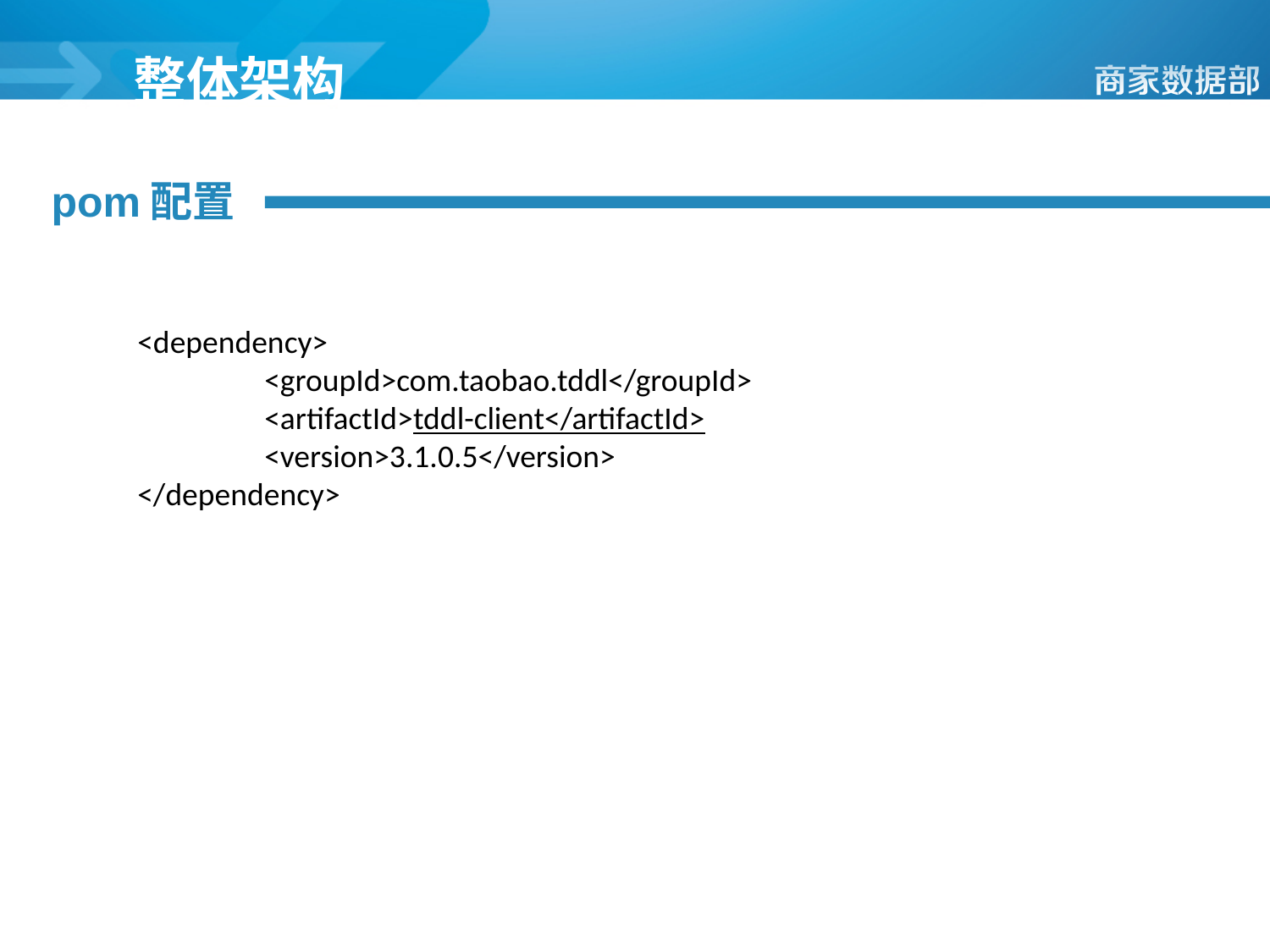

整体架构
pom配置

<dependency>
	<groupId>com.taobao.tddl</groupId>
	<artifactId>tddl-client</artifactId>
	<version>3.1.0.5</version>
</dependency>